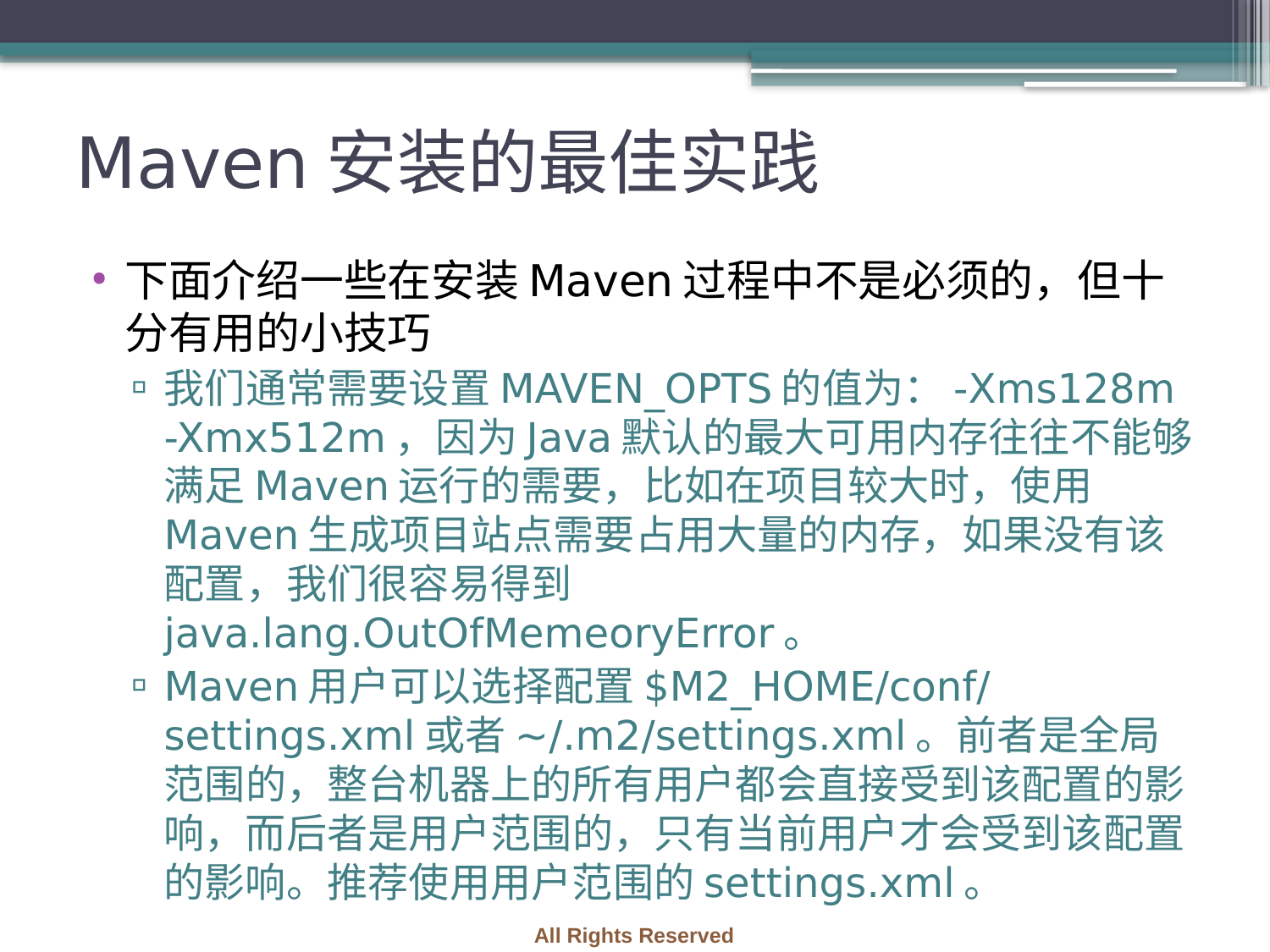

# Maven安装的最佳实践
下面介绍一些在安装Maven过程中不是必须的，但十分有用的小技巧
我们通常需要设置MAVEN_OPTS的值为：-Xms128m -Xmx512m，因为Java默认的最大可用内存往往不能够满足Maven运行的需要，比如在项目较大时，使用Maven生成项目站点需要占用大量的内存，如果没有该配置，我们很容易得到java.lang.OutOfMemeoryError。
Maven用户可以选择配置$M2_HOME/conf/settings.xml或者~/.m2/settings.xml。前者是全局范围的，整台机器上的所有用户都会直接受到该配置的影响，而后者是用户范围的，只有当前用户才会受到该配置的影响。推荐使用用户范围的settings.xml。